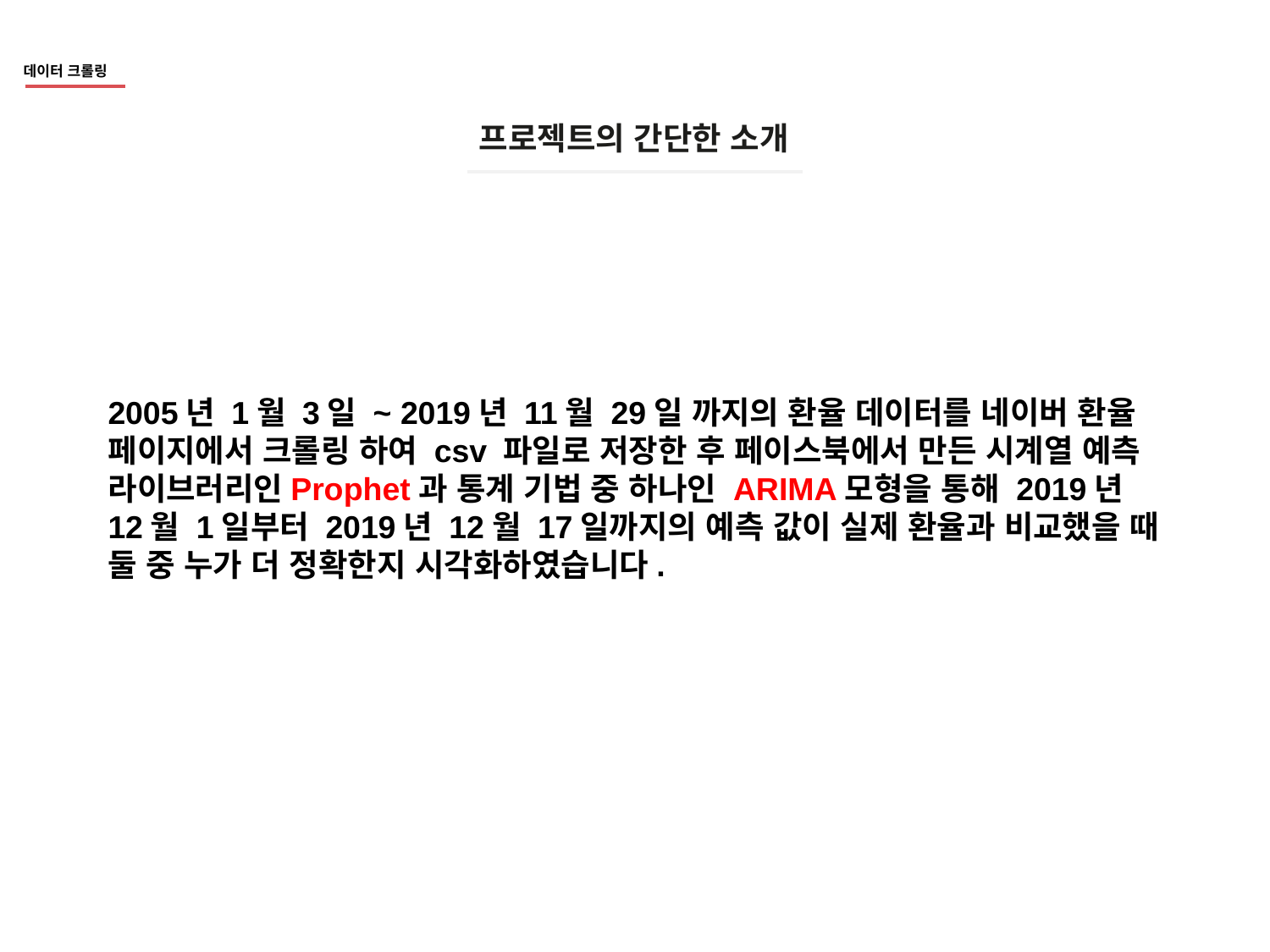

# 데이터 크롤링
프로젝트의 간단한 소개
2005년 1월 3일 ~ 2019년 11월 29일 까지의 환율 데이터를 네이버 환율 페이지에서 크롤링 하여 csv 파일로 저장한 후 페이스북에서 만든 시계열 예측 라이브러리인Prophet과 통계 기법 중 하나인 ARIMA모형을 통해 2019년 12월 1일부터 2019년 12월 17일까지의 예측 값이 실제 환율과 비교했을 때 둘 중 누가 더 정확한지 시각화하였습니다.